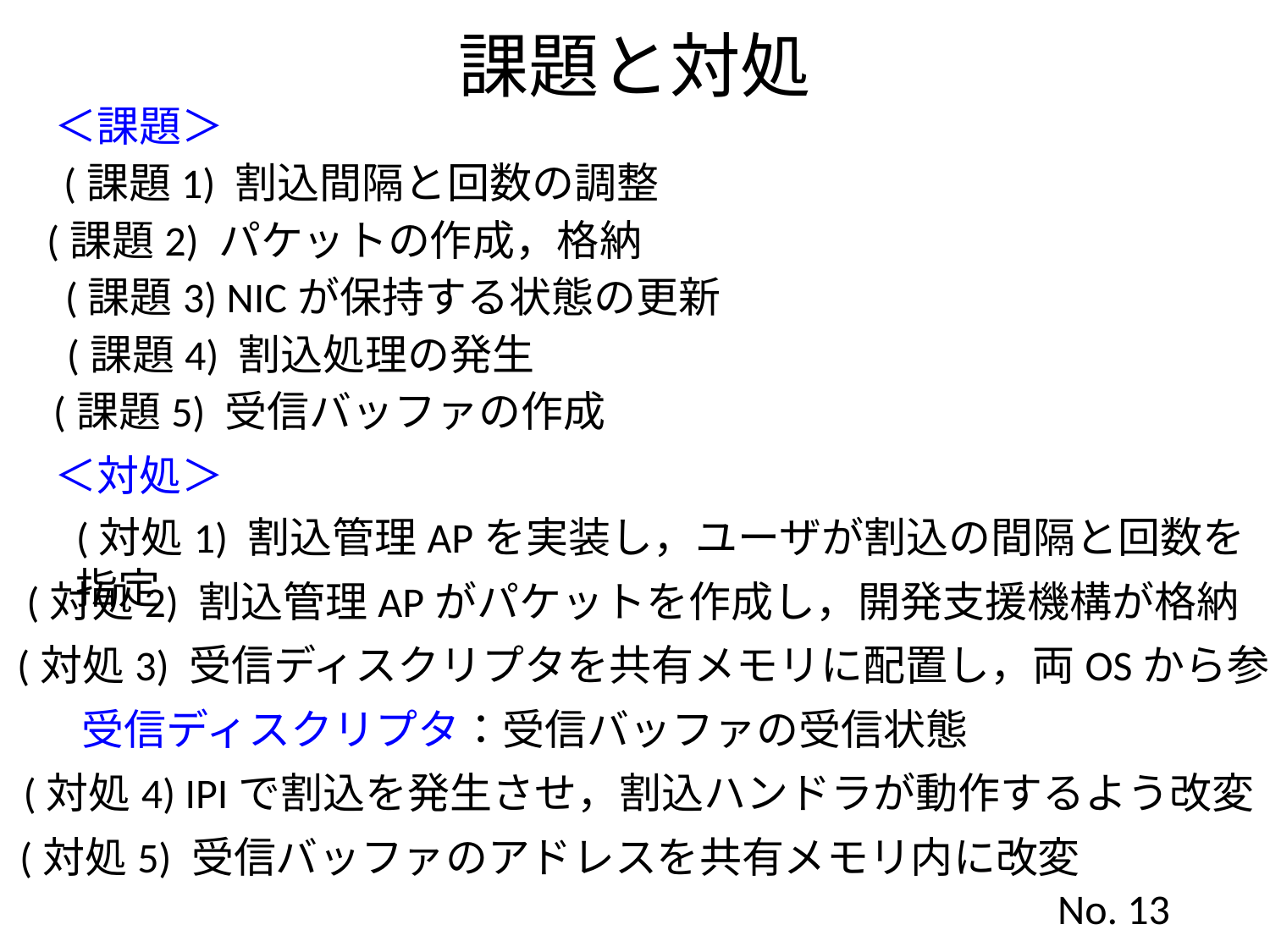

課題と対処
＜課題＞
(課題1) 割込間隔と回数の調整
(課題2) パケットの作成，格納
(課題3) NICが保持する状態の更新
(課題4) 割込処理の発生
(課題5) 受信バッファの作成
＜対処＞
(対処1) 割込管理APを実装し，ユーザが割込の間隔と回数を指定
(対処2) 割込管理APがパケットを作成し，開発支援機構が格納
(対処3) 受信ディスクリプタを共有メモリに配置し，両OSから参照
受信ディスクリプタ：受信バッファの受信状態
(対処4) IPIで割込を発生させ，割込ハンドラが動作するよう改変
(対処5) 受信バッファのアドレスを共有メモリ内に改変
No. 13